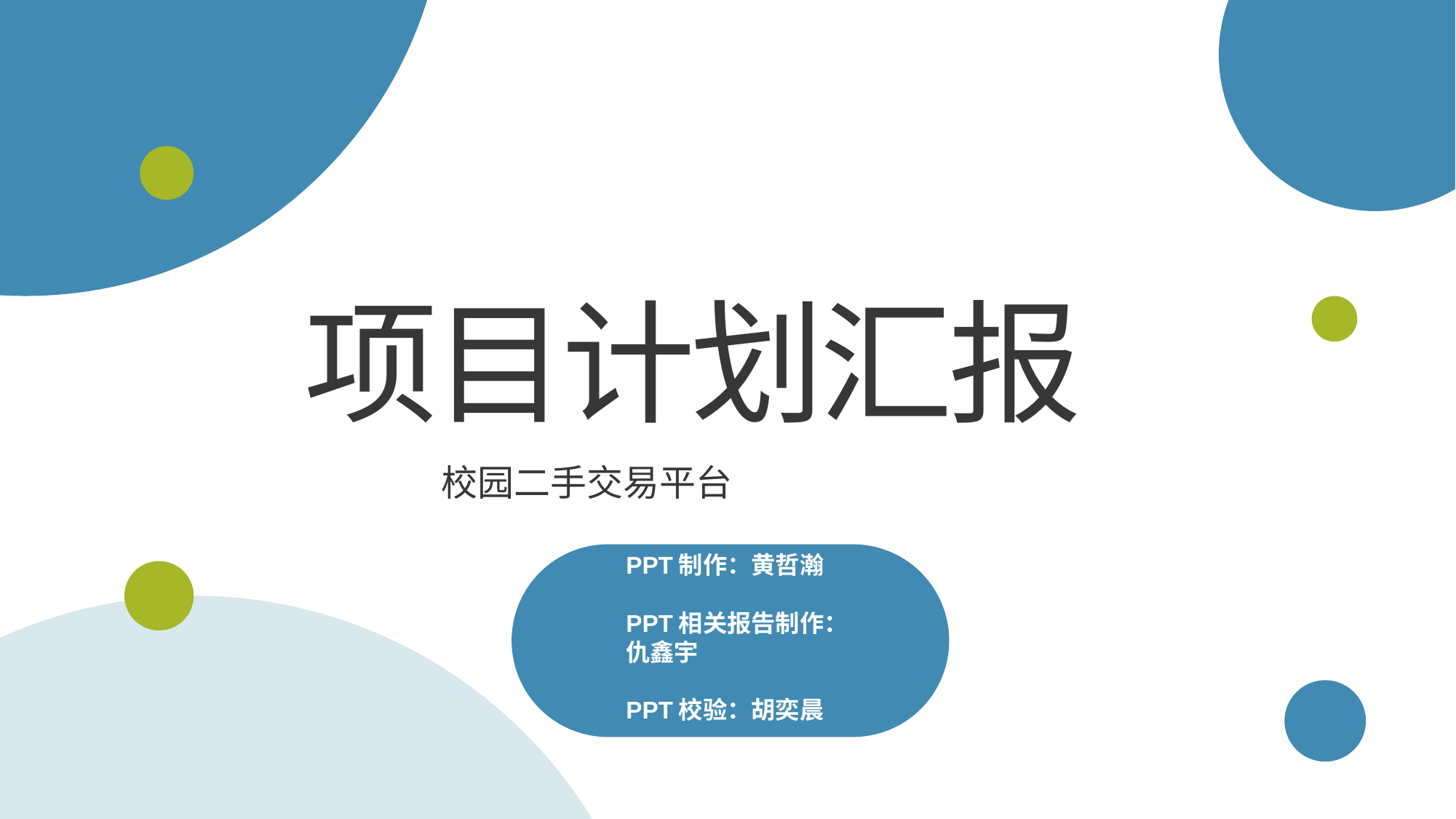

项目计划汇报

校园二手交易平台

PPT制作：黄哲瀚

PPT相关报告制作：仇鑫宇

PPT校验：胡奕晨